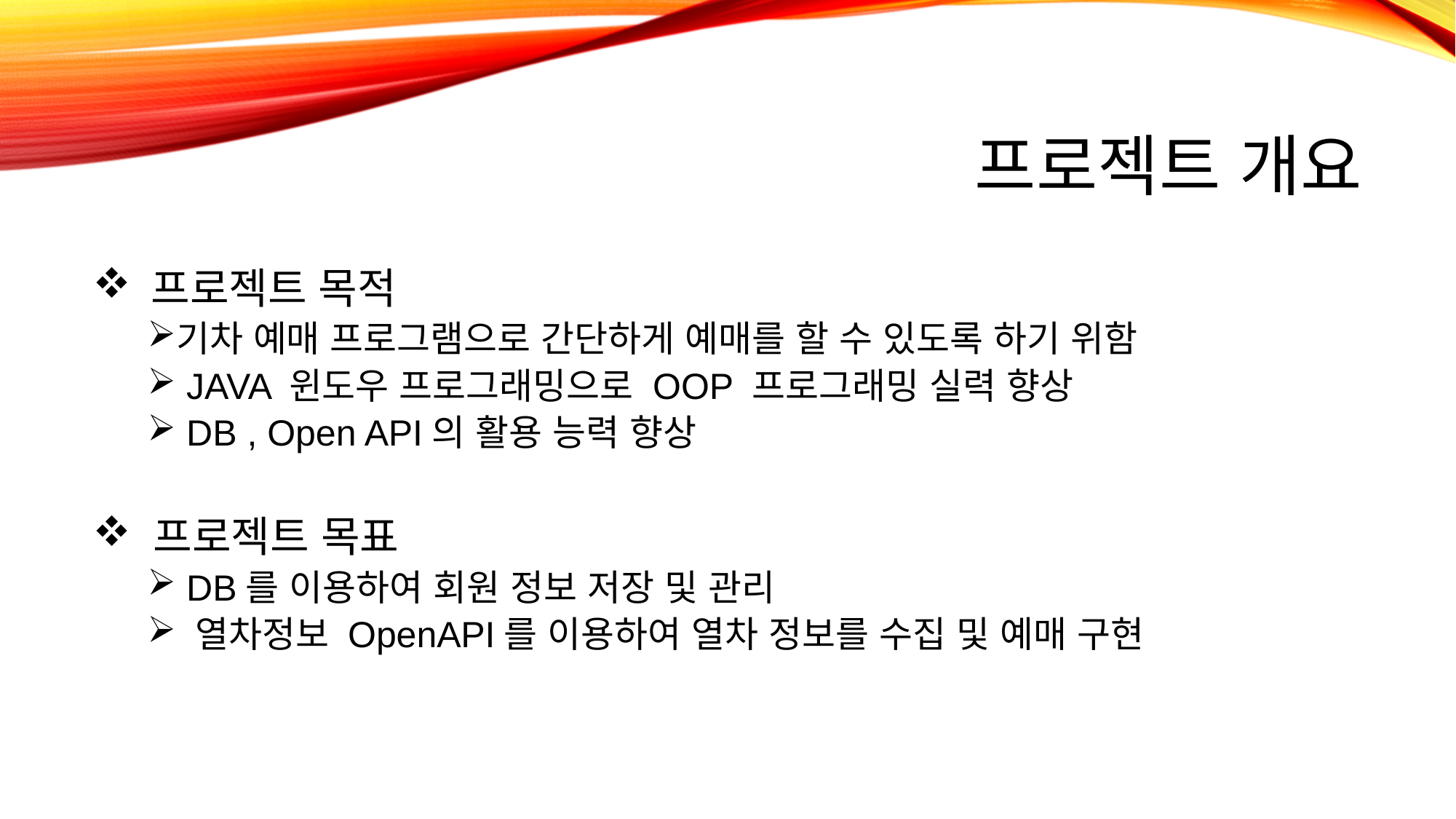

# 프로젝트 개요
 프로젝트 목적
기차 예매 프로그램으로 간단하게 예매를 할 수 있도록 하기 위함
 JAVA 윈도우 프로그래밍으로 OOP 프로그래밍 실력 향상
 DB , Open API의 활용 능력 향상

 프로젝트 목표
 DB를 이용하여 회원 정보 저장 및 관리
 열차정보 OpenAPI를 이용하여 열차 정보를 수집 및 예매 구현